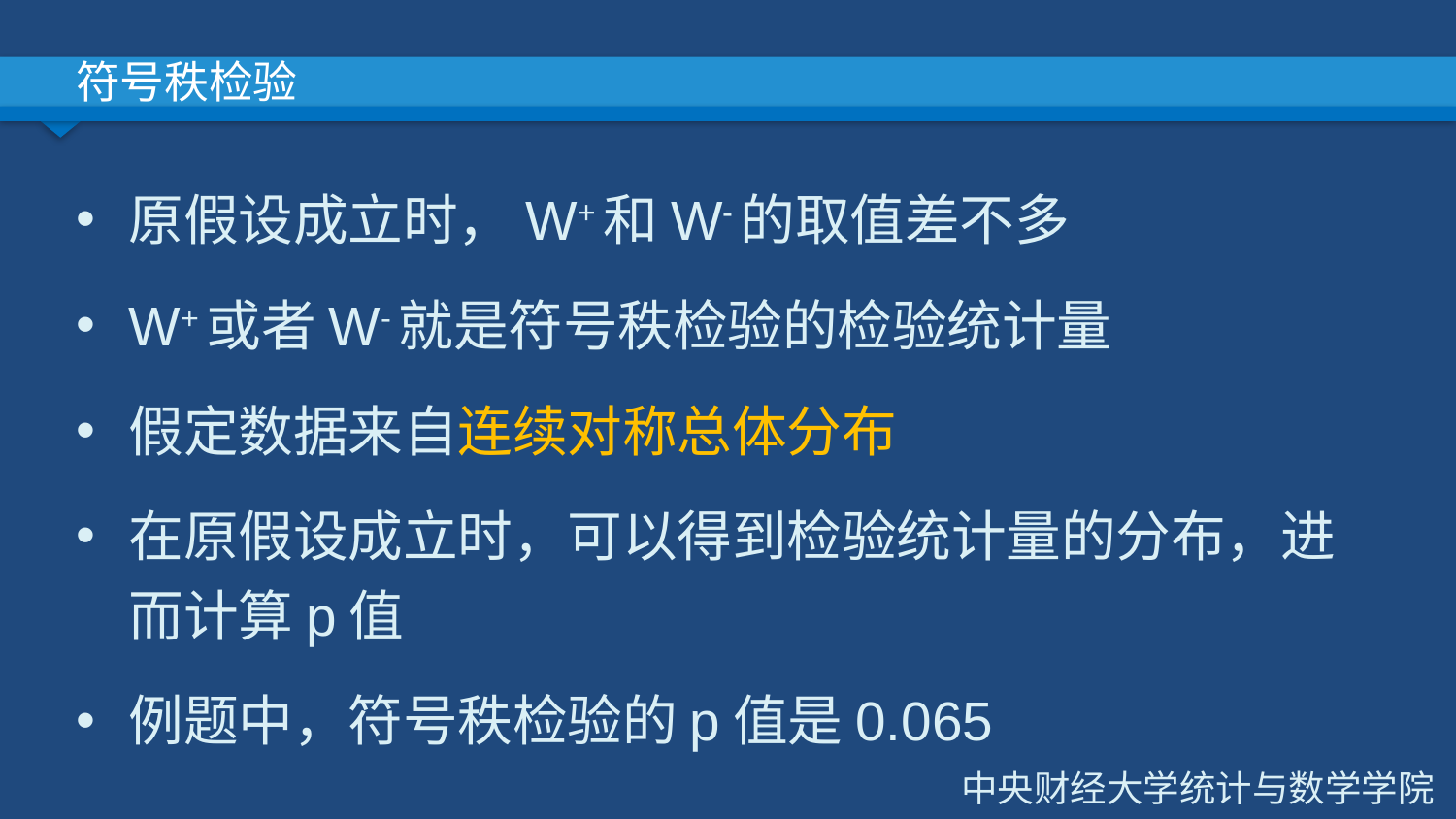

# 符号秩检验
原假设成立时，W+和W-的取值差不多
W+或者W-就是符号秩检验的检验统计量
假定数据来自连续对称总体分布
在原假设成立时，可以得到检验统计量的分布，进而计算p值
例题中，符号秩检验的p值是0.065